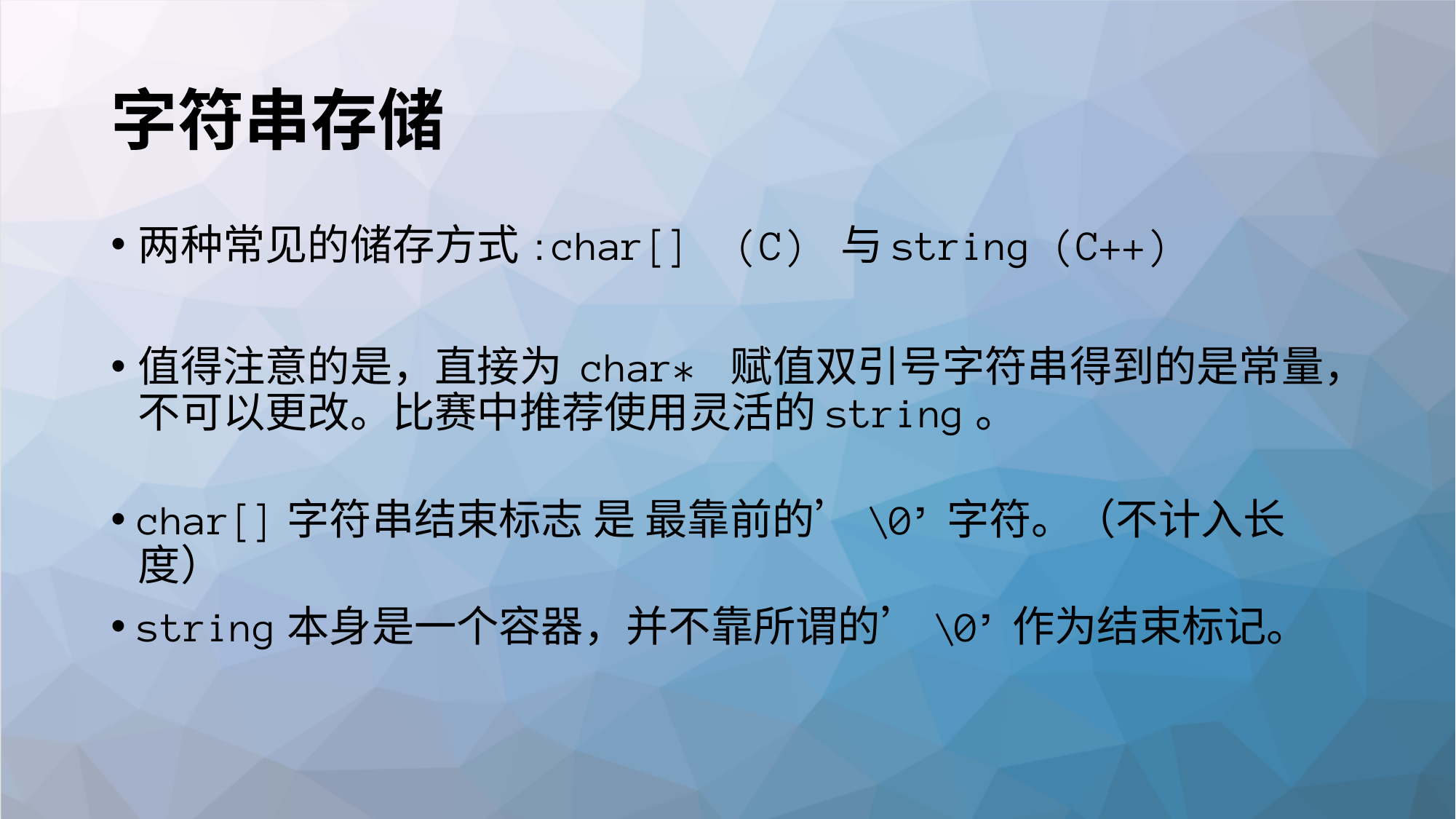

# 字符串存储
两种常见的储存方式:char[]  (C) 与string (C++)

值得注意的是，直接为 char* 赋值双引号字符串得到的是常量，不可以更改。比赛中推荐使用灵活的string。
char[]字符串结束标志 是 最靠前的’\0’字符。（不计入长度）
string本身是一个容器，并不靠所谓的’\0’作为结束标记。